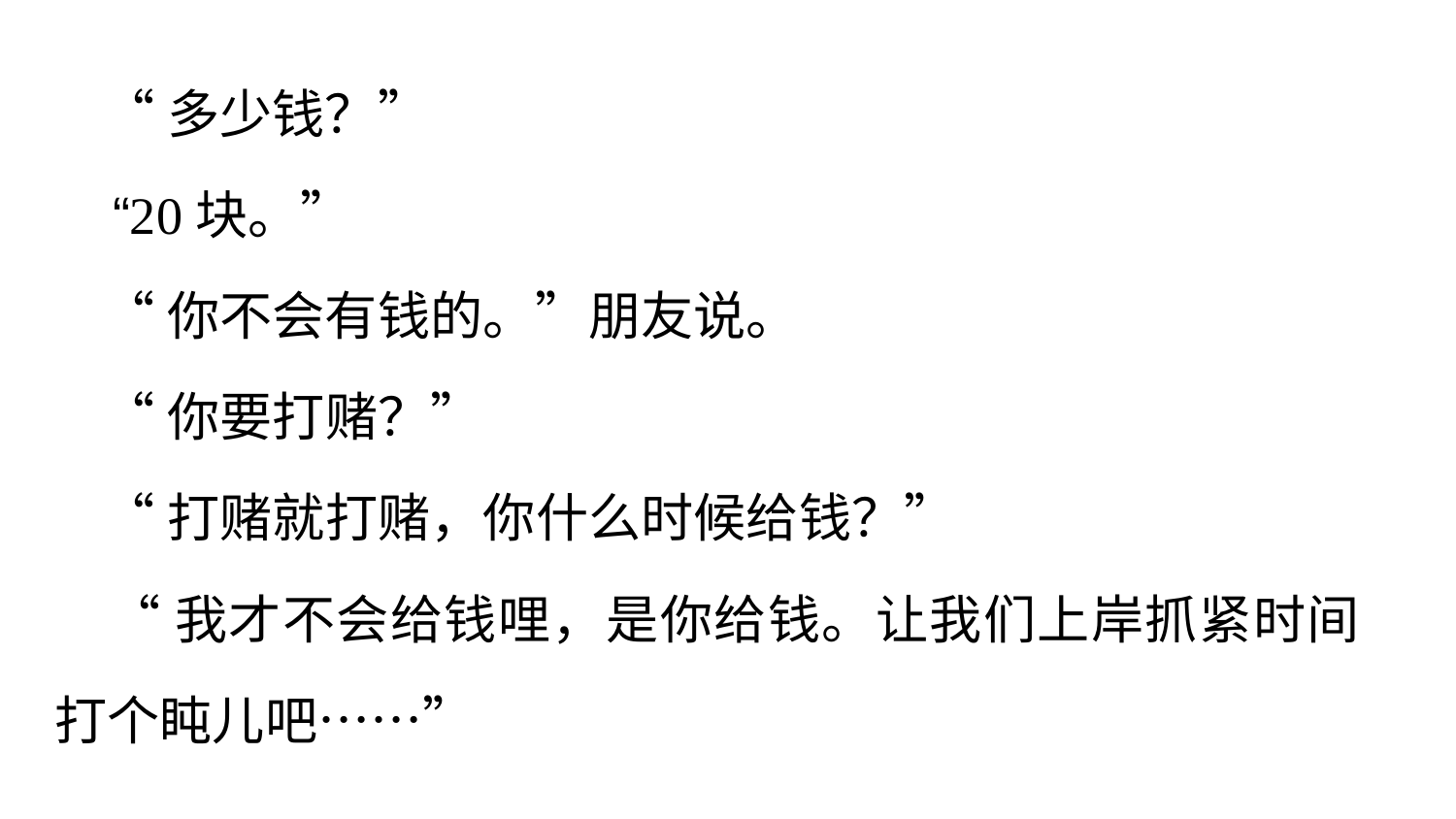

“多少钱？”
    “20块。”
    “你不会有钱的。”朋友说。
    “你要打赌？”
    “打赌就打赌，你什么时候给钱？”
    “我才不会给钱哩，是你给钱。让我们上岸抓紧时间打个盹儿吧……”